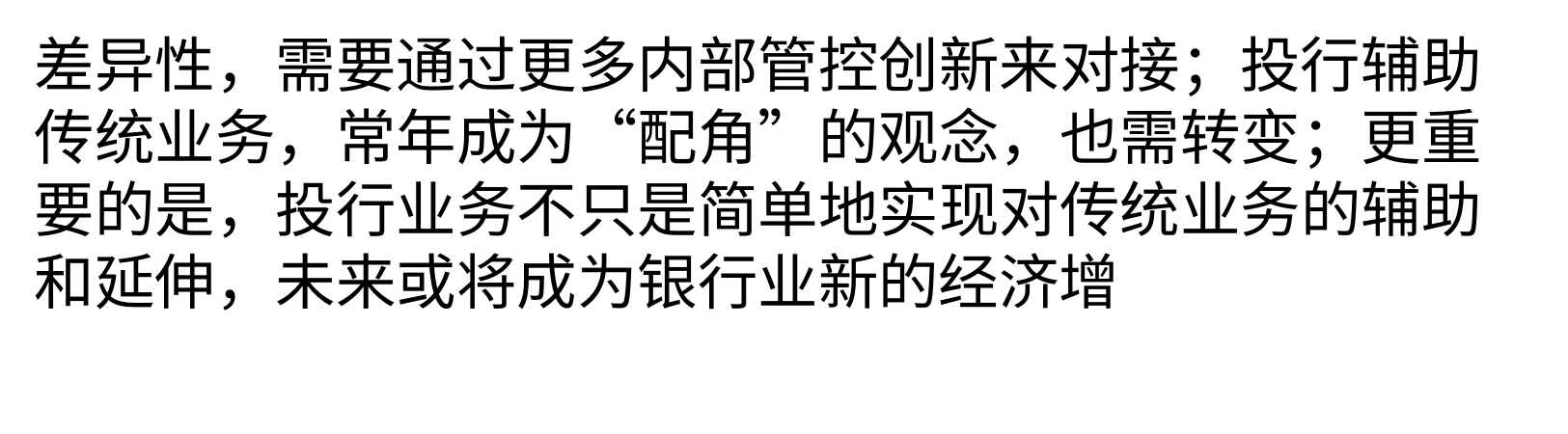

差异性，需要通过更多内部管控创新来对接；投行辅助传统业务，常年成为“配角”的观念，也需转变；更重要的是，投行业务不只是简单地实现对传统业务的辅助和延伸，未来或将成为银行业新的经济增